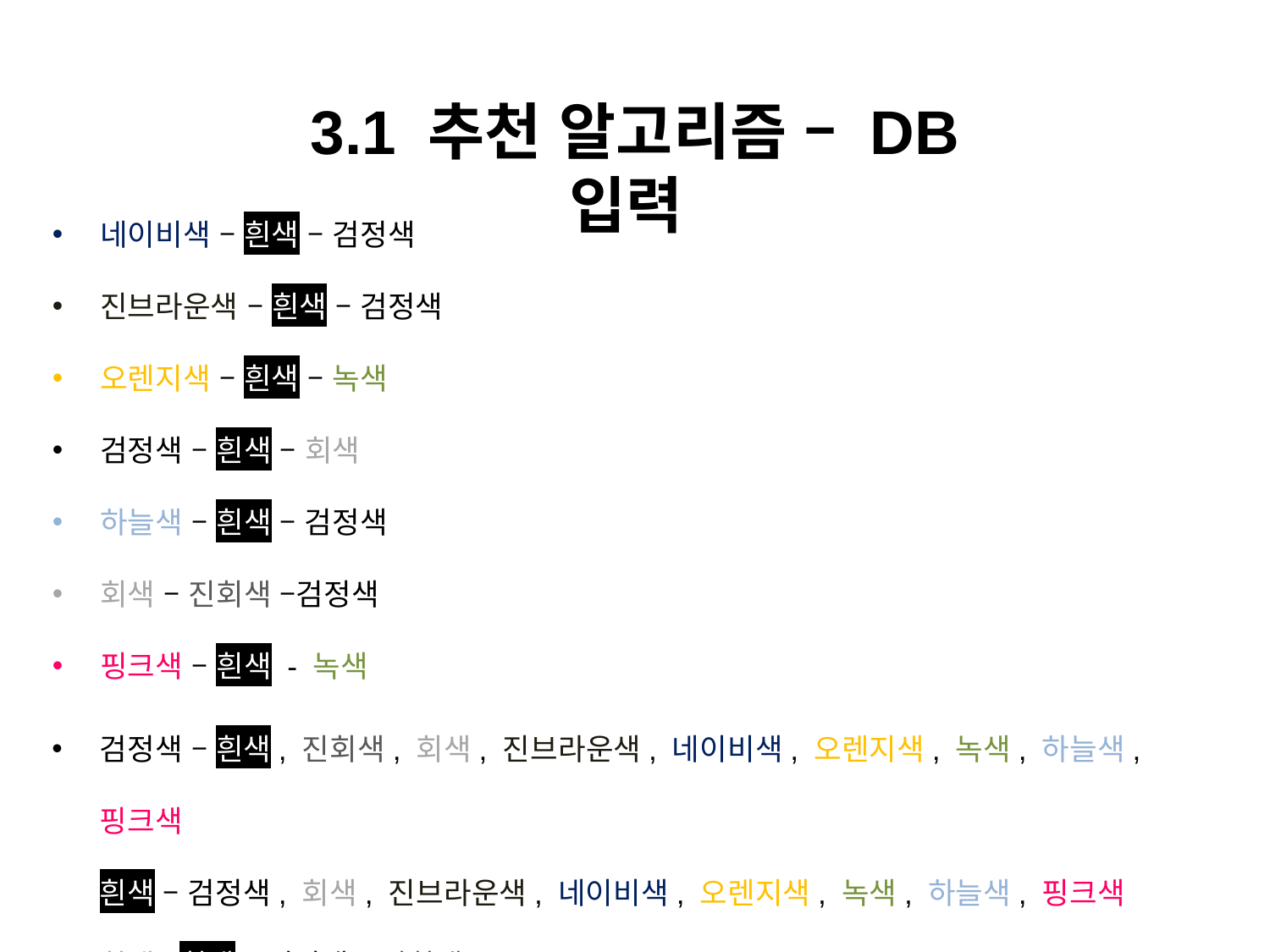

3.1 추천 알고리즘 – DB 입력
네이비색 – 흰색 – 검정색
진브라운색 – 흰색 – 검정색
오렌지색 – 흰색 – 녹색
검정색 – 흰색 – 회색
하늘색 – 흰색 – 검정색
회색 – 진회색 –검정색
핑크색 – 흰색 - 녹색
검정색 – 흰색, 진회색, 회색, 진브라운색, 네이비색, 오렌지색, 녹색, 하늘색, 핑크색
흰색 – 검정색, 회색, 진브라운색, 네이비색, 오렌지색, 녹색, 하늘색, 핑크색
회색– 흰색, 검정색, 진회색